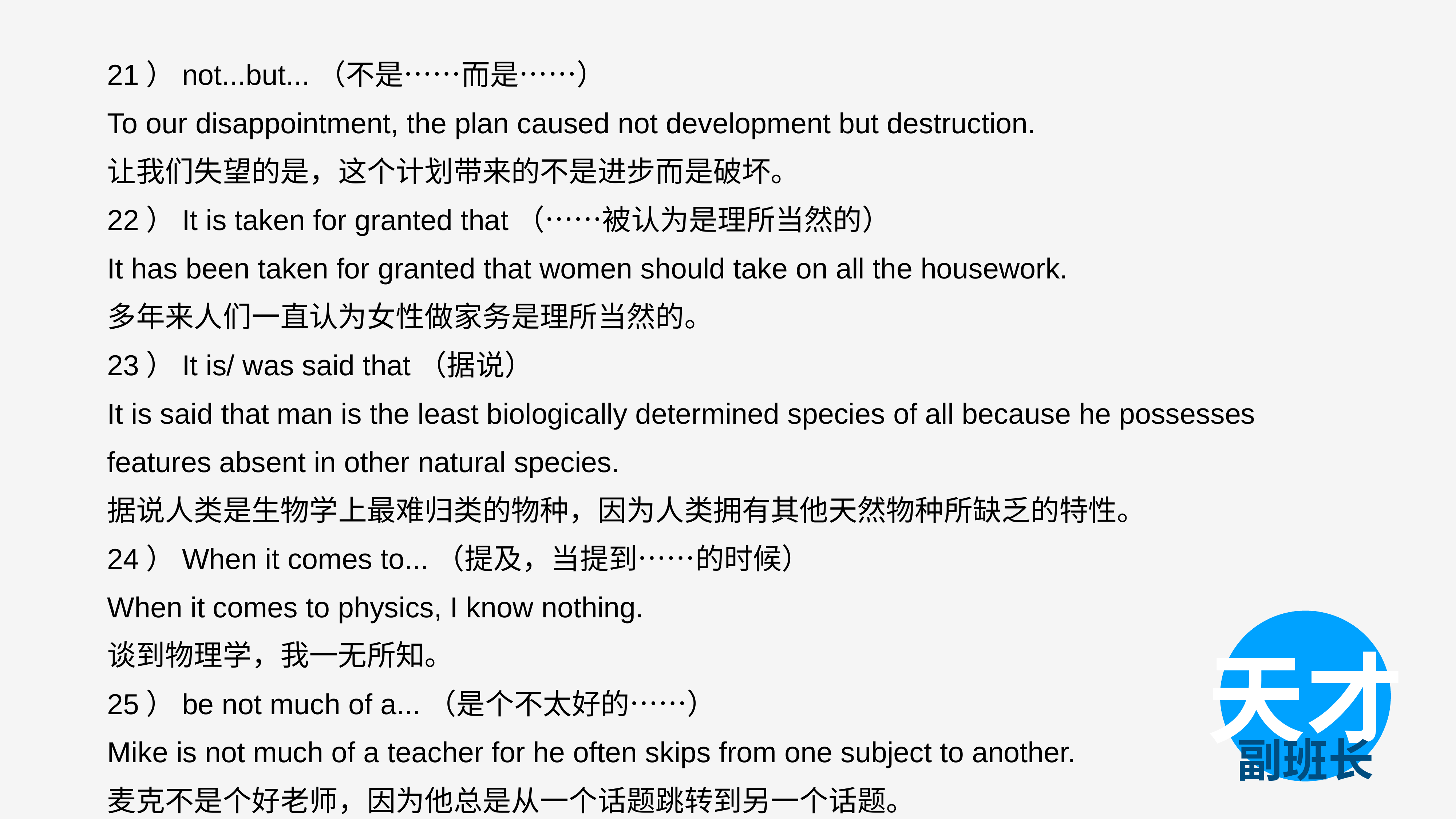

21）not...but...（不是……而是……）
To our disappointment, the plan caused not development but destruction.
让我们失望的是，这个计划带来的不是进步而是破坏。
22）It is taken for granted that（……被认为是理所当然的）
It has been taken for granted that women should take on all the housework.
多年来人们一直认为女性做家务是理所当然的。
23）It is/ was said that（据说）
It is said that man is the least biologically determined species of all because he possesses features absent in other natural species.
据说人类是生物学上最难归类的物种，因为人类拥有其他天然物种所缺乏的特性。
24）When it comes to...（提及，当提到……的时候）
When it comes to physics, I know nothing.
谈到物理学，我一无所知。
25）be not much of a...（是个不太好的……）
Mike is not much of a teacher for he often skips from one subject to another.
麦克不是个好老师，因为他总是从一个话题跳转到另一个话题。